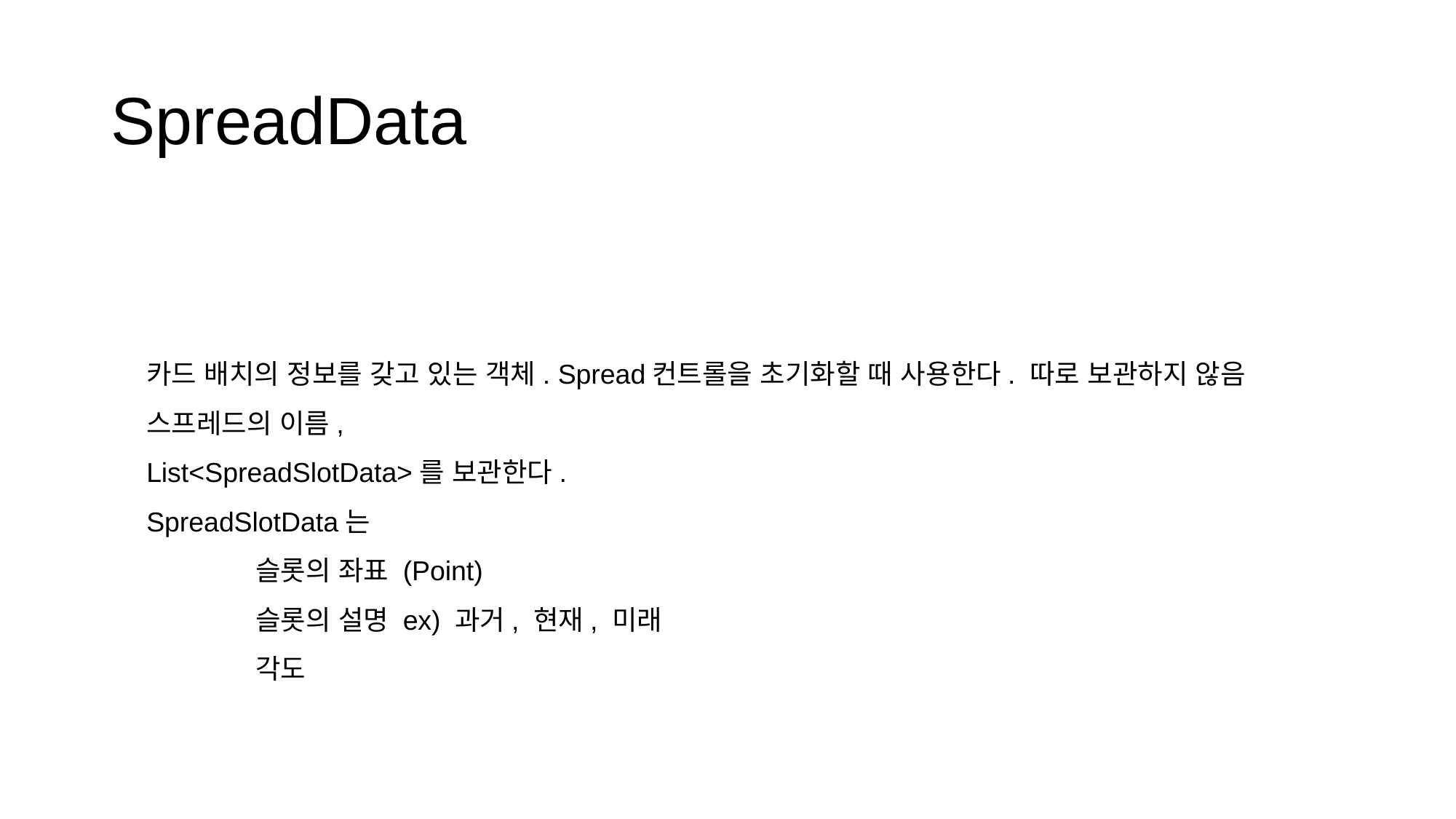

# SpreadData
카드 배치의 정보를 갖고 있는 객체. Spread컨트롤을 초기화할 때 사용한다. 따로 보관하지 않음
스프레드의 이름,
List<SpreadSlotData>를 보관한다.
SpreadSlotData는
	슬롯의 좌표 (Point)
	슬롯의 설명 ex) 과거, 현재, 미래
	각도